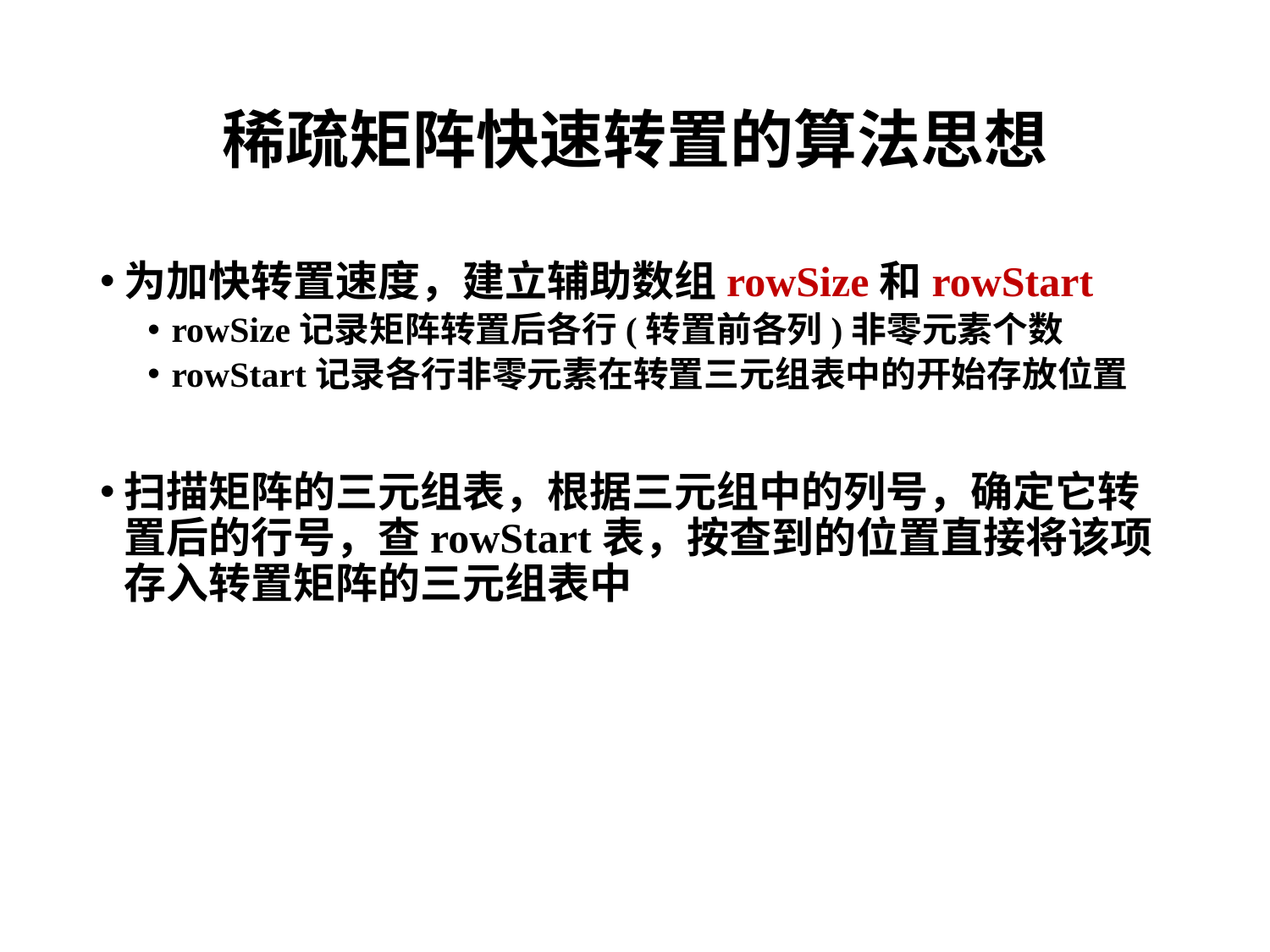

# 稀疏矩阵快速转置的算法思想
为加快转置速度，建立辅助数组rowSize和rowStart
rowSize记录矩阵转置后各行(转置前各列)非零元素个数
rowStart记录各行非零元素在转置三元组表中的开始存放位置

扫描矩阵的三元组表，根据三元组中的列号，确定它转置后的行号，查rowStart表，按查到的位置直接将该项存入转置矩阵的三元组表中